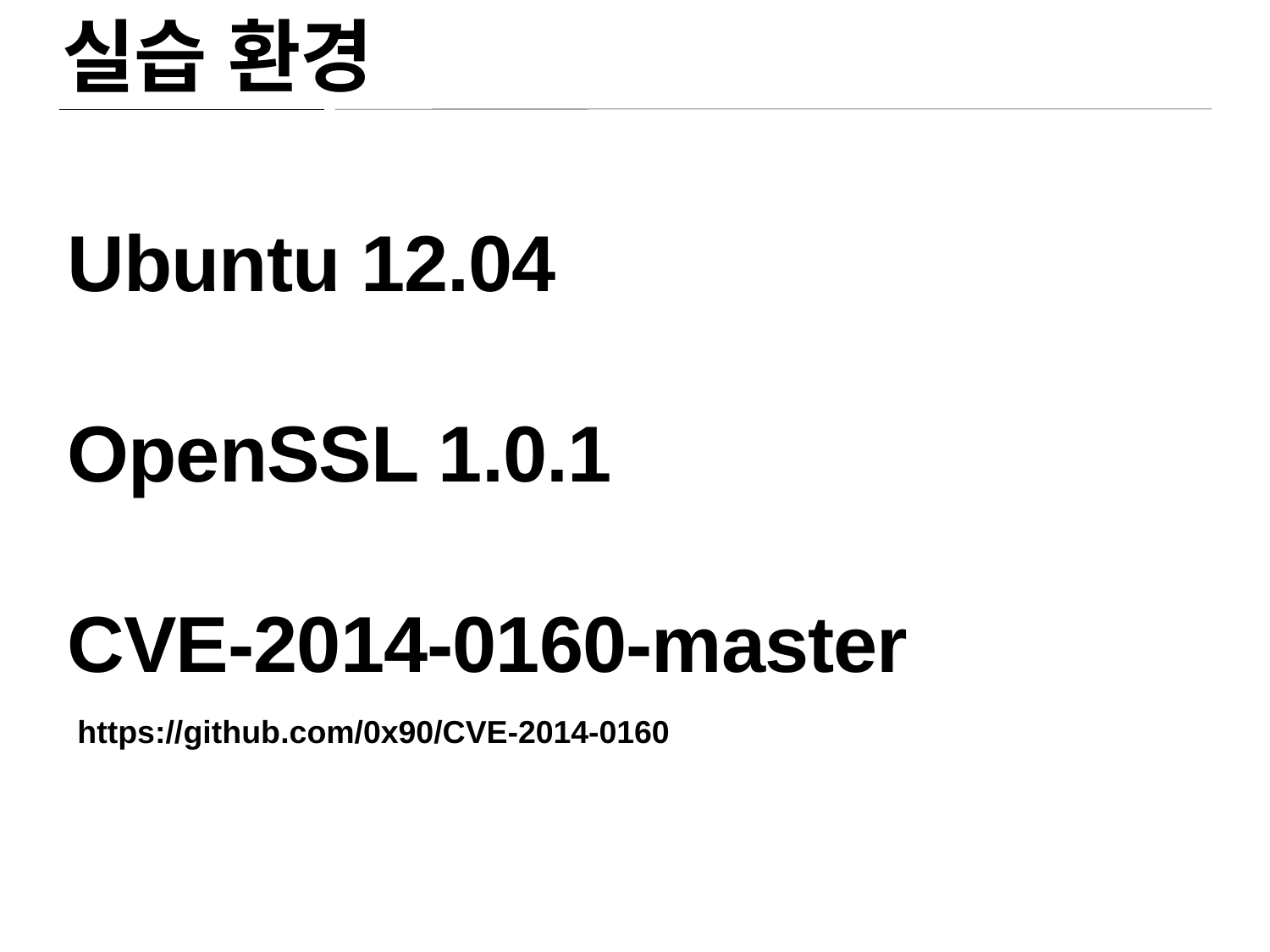

실습 환경
Ubuntu 12.04

OpenSSL 1.0.1

CVE-2014-0160-master
https://github.com/0x90/CVE-2014-0160